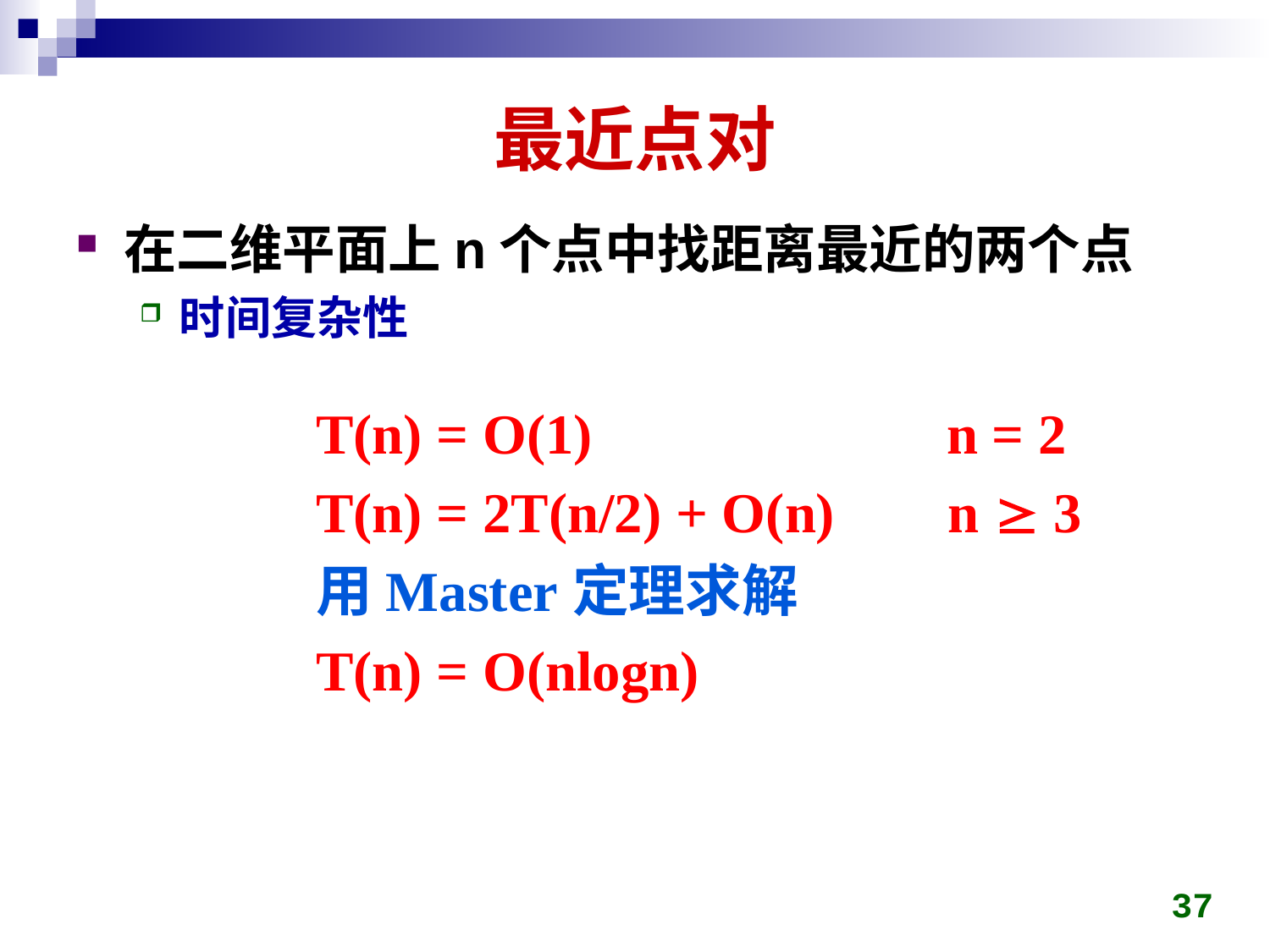

# 最近点对
在二维平面上n个点中找距离最近的两个点
时间复杂性

T(n) = O(1)                         n = 2
T(n) = 2T(n/2) + O(n)        n ≥ 3
用Master定理求解
T(n) = O(nlogn)
37